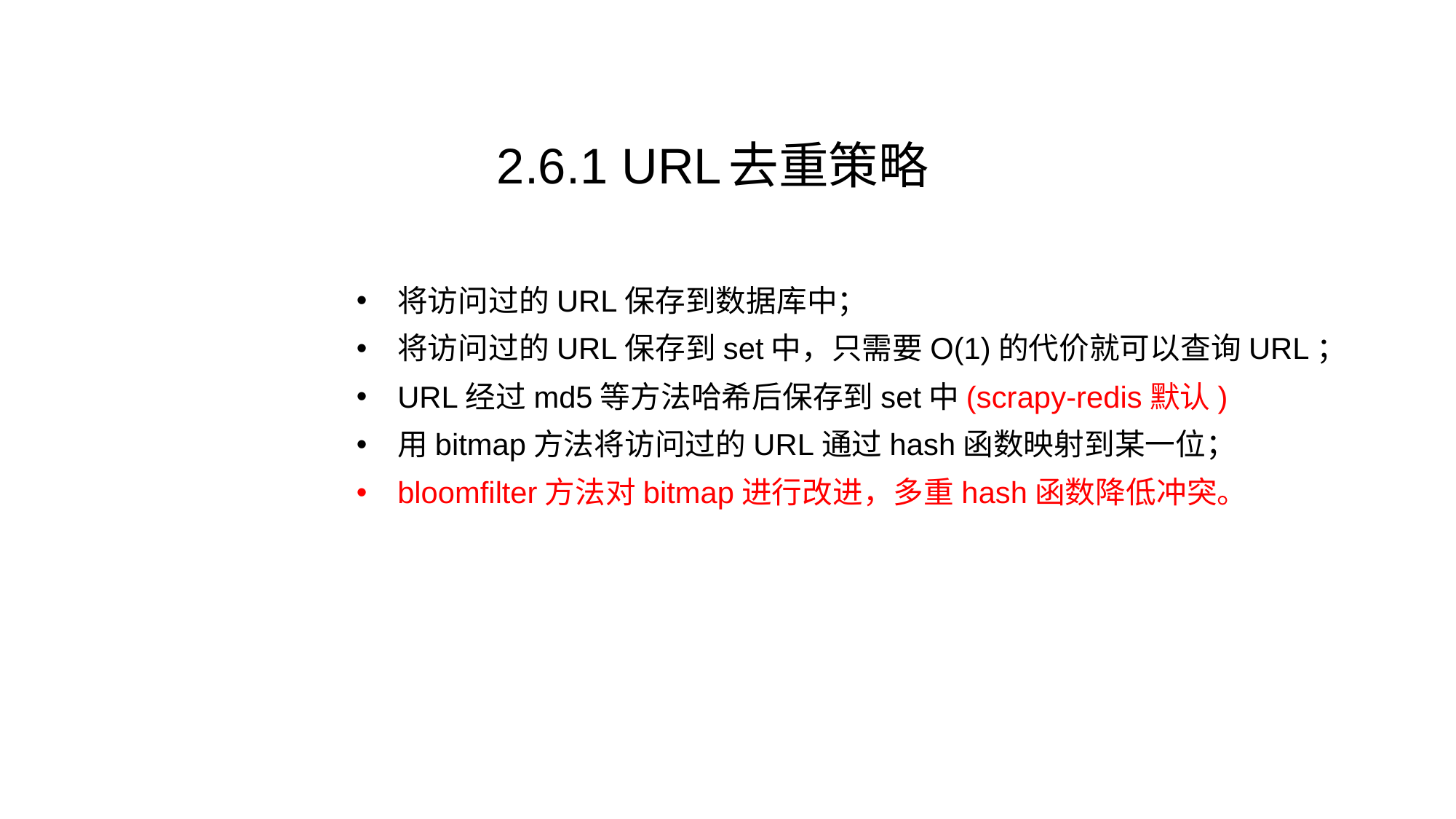

# 2.6.1 URL去重策略
将访问过的URL保存到数据库中；
将访问过的URL保存到set中，只需要O(1)的代价就可以查询URL；
URL经过md5等方法哈希后保存到set中(scrapy-redis默认)
用bitmap方法将访问过的URL通过hash函数映射到某一位；
bloomfilter方法对bitmap进行改进，多重hash函数降低冲突。